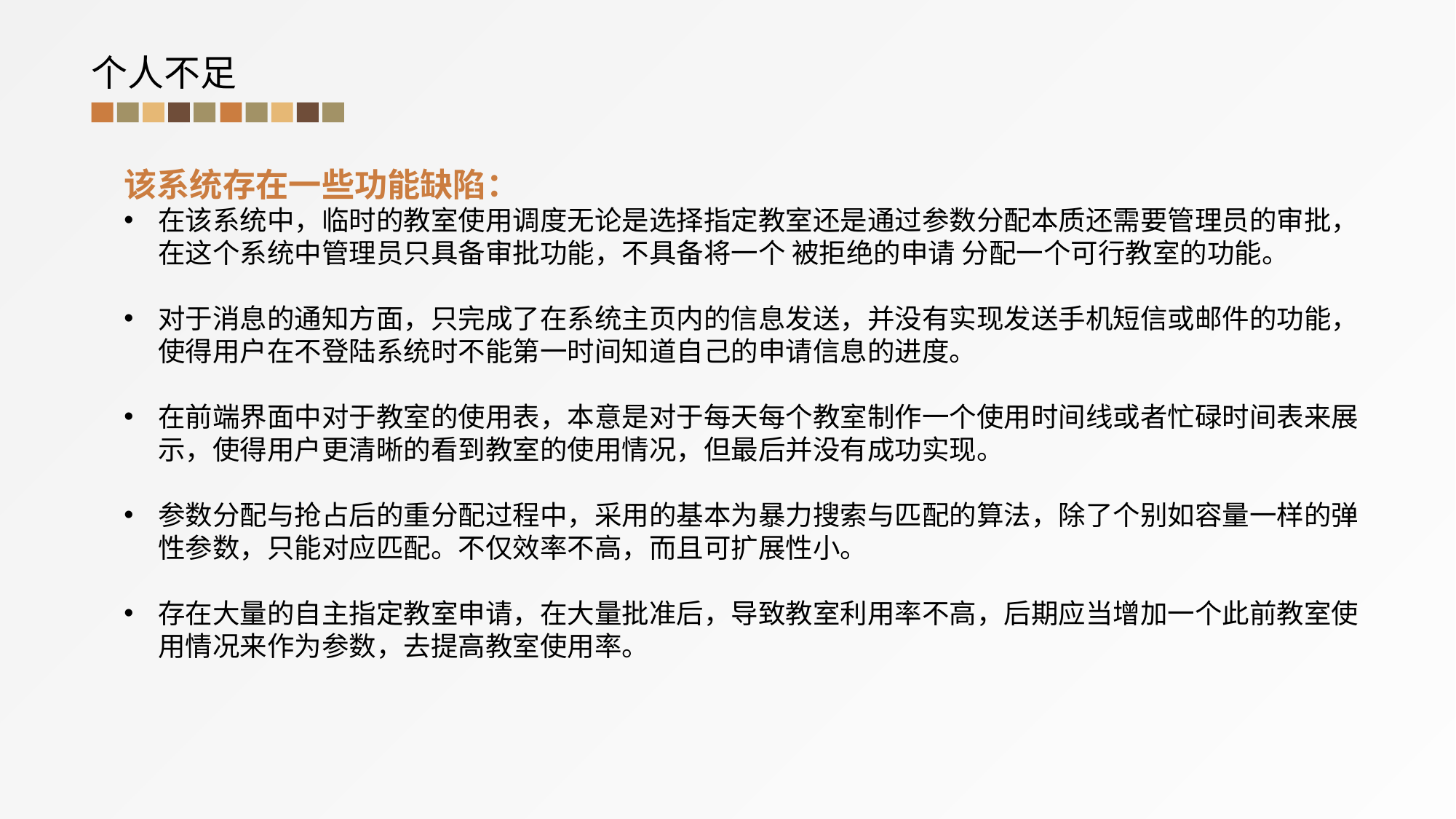

个人不足

该系统存在一些功能缺陷：
在该系统中，临时的教室使用调度无论是选择指定教室还是通过参数分配本质还需要管理员的审批，在这个系统中管理员只具备审批功能，不具备将一个 被拒绝的申请 分配一个可行教室的功能。

对于消息的通知方面，只完成了在系统主页内的信息发送，并没有实现发送手机短信或邮件的功能，使得用户在不登陆系统时不能第一时间知道自己的申请信息的进度。

在前端界面中对于教室的使用表，本意是对于每天每个教室制作一个使用时间线或者忙碌时间表来展示，使得用户更清晰的看到教室的使用情况，但最后并没有成功实现。

参数分配与抢占后的重分配过程中，采用的基本为暴力搜索与匹配的算法，除了个别如容量一样的弹性参数，只能对应匹配。不仅效率不高，而且可扩展性小。

存在大量的自主指定教室申请，在大量批准后，导致教室利用率不高，后期应当增加一个此前教室使用情况来作为参数，去提高教室使用率。